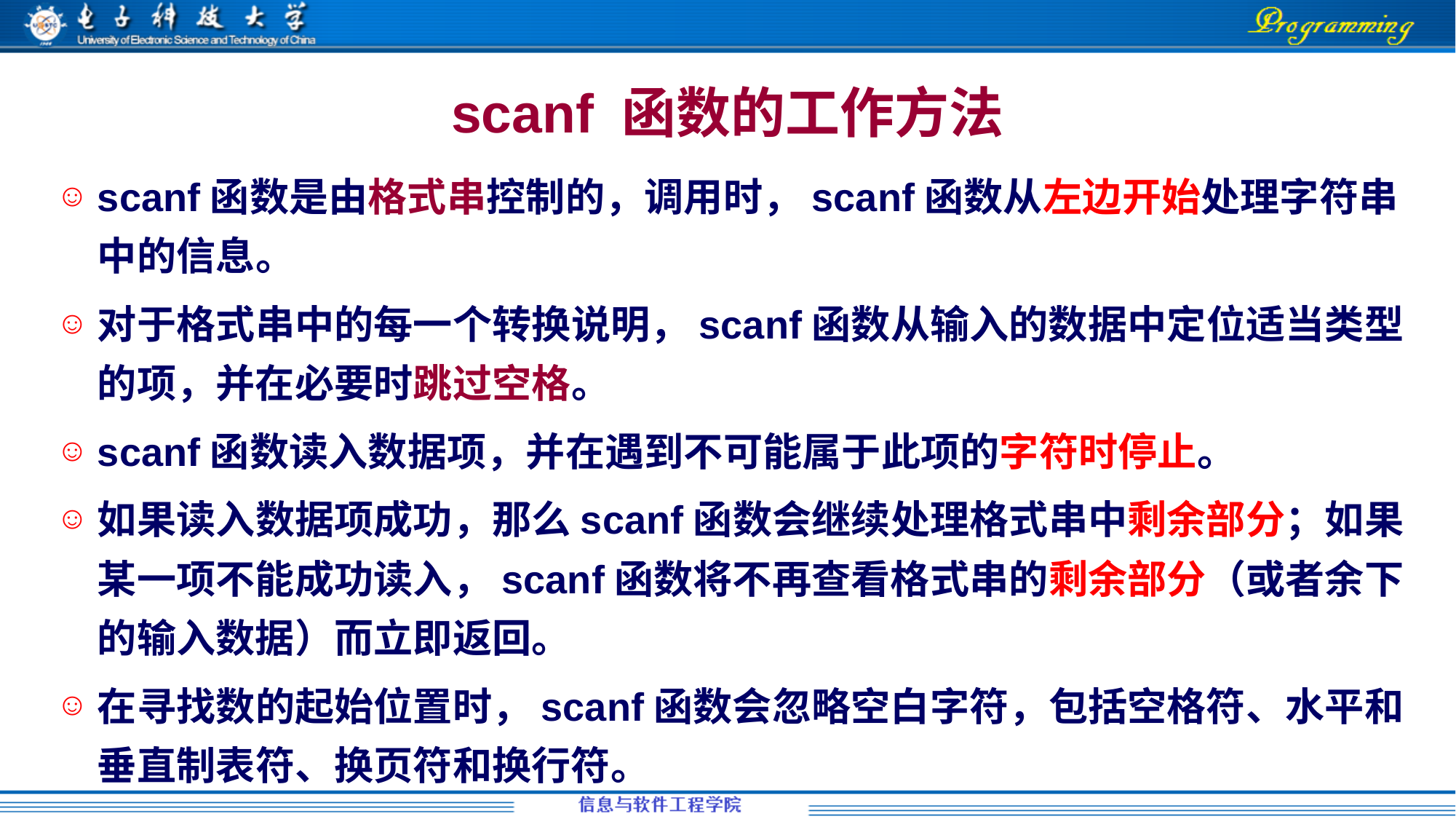

# scanf 函数的工作方法
scanf函数是由格式串控制的，调用时，scanf函数从左边开始处理字符串中的信息。
对于格式串中的每一个转换说明，scanf函数从输入的数据中定位适当类型的项，并在必要时跳过空格。
scanf函数读入数据项，并在遇到不可能属于此项的字符时停止。
如果读入数据项成功，那么scanf函数会继续处理格式串中剩余部分；如果某一项不能成功读入，scanf函数将不再查看格式串的剩余部分（或者余下的输入数据）而立即返回。
在寻找数的起始位置时，scanf函数会忽略空白字符，包括空格符、水平和垂直制表符、换页符和换行符。